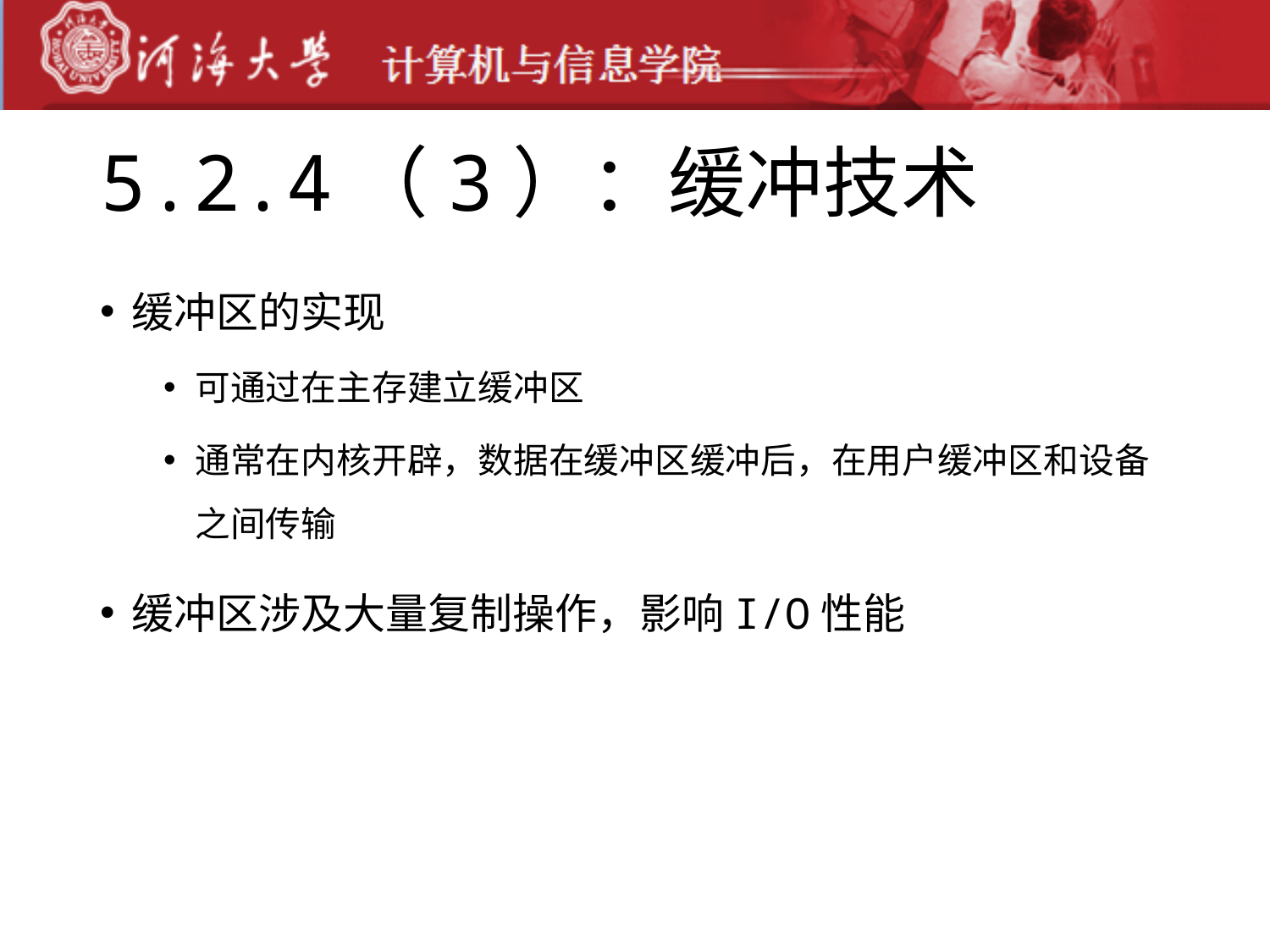

# 5.2.4（3）：缓冲技术
缓冲区的实现
可通过在主存建立缓冲区
通常在内核开辟，数据在缓冲区缓冲后，在用户缓冲区和设备之间传输
缓冲区涉及大量复制操作，影响I/O性能